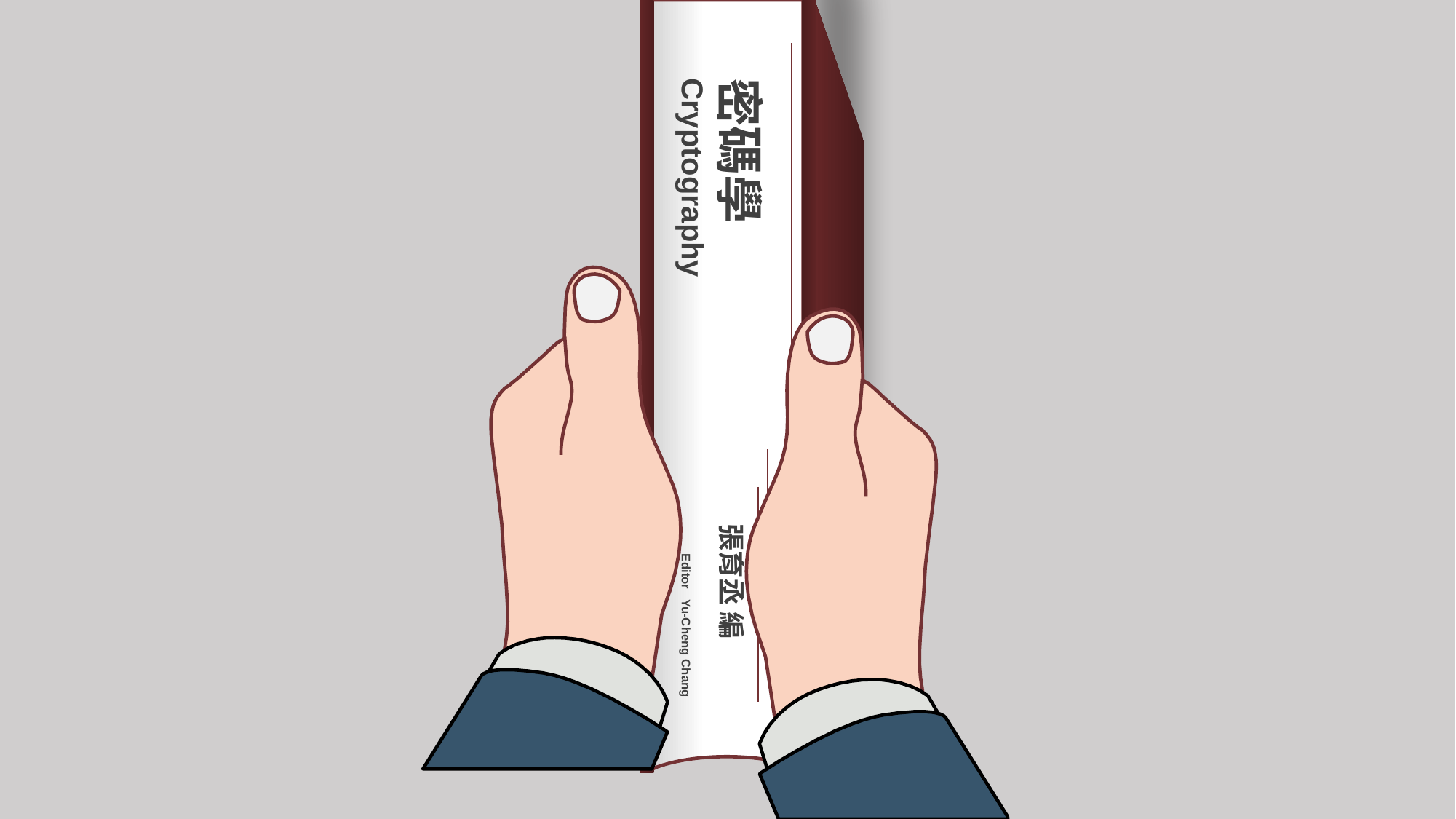

密碼學                           張育丞 編
Cryptography                                 Editor   Yu-Cheng Chang